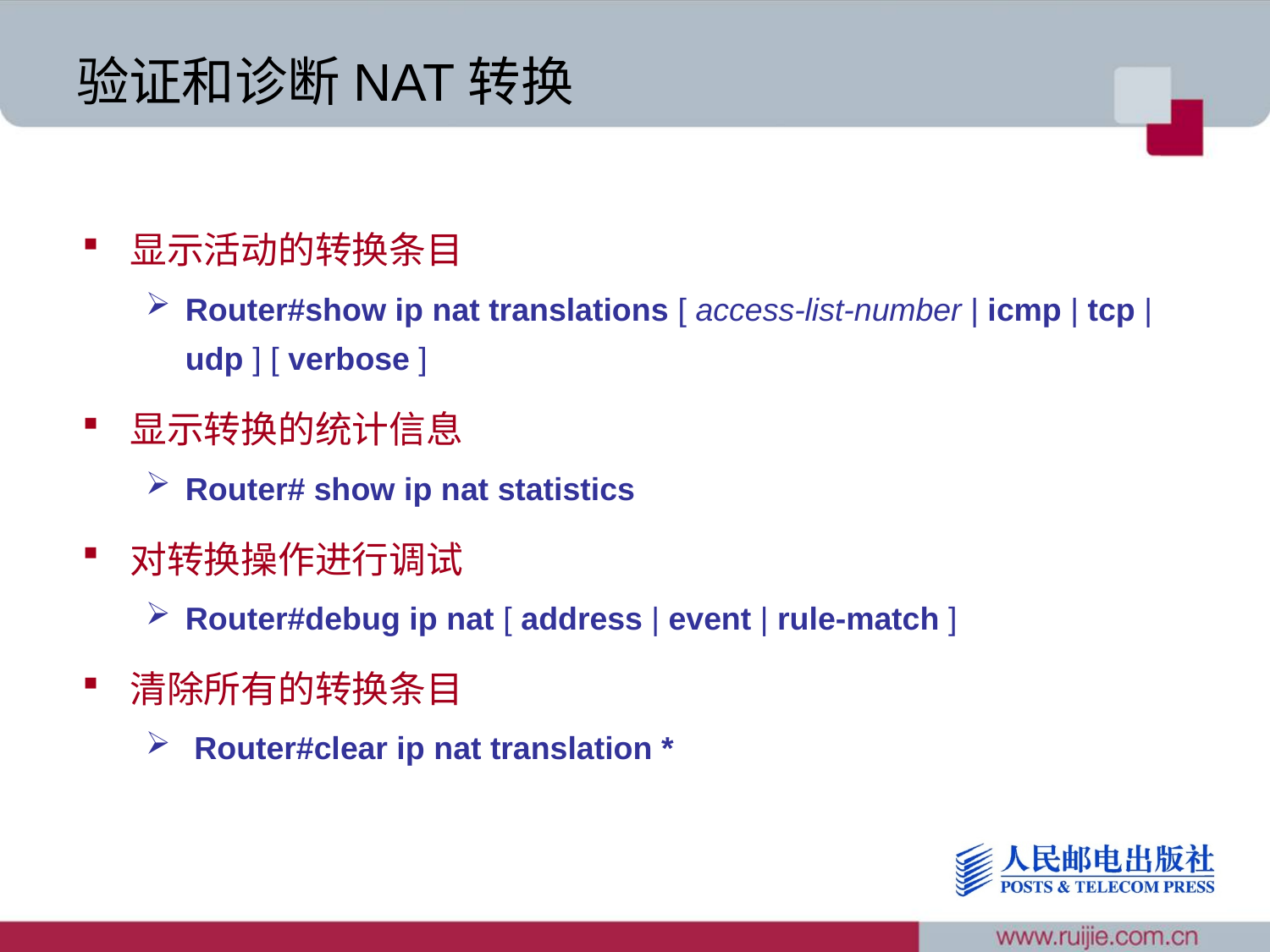

# 验证和诊断NAT转换
显示活动的转换条目
Router#show ip nat translations [ access-list-number | icmp | tcp | udp ] [ verbose ]
显示转换的统计信息
Router# show ip nat statistics
对转换操作进行调试
Router#debug ip nat [ address | event | rule-match ]
清除所有的转换条目
 Router#clear ip nat translation *